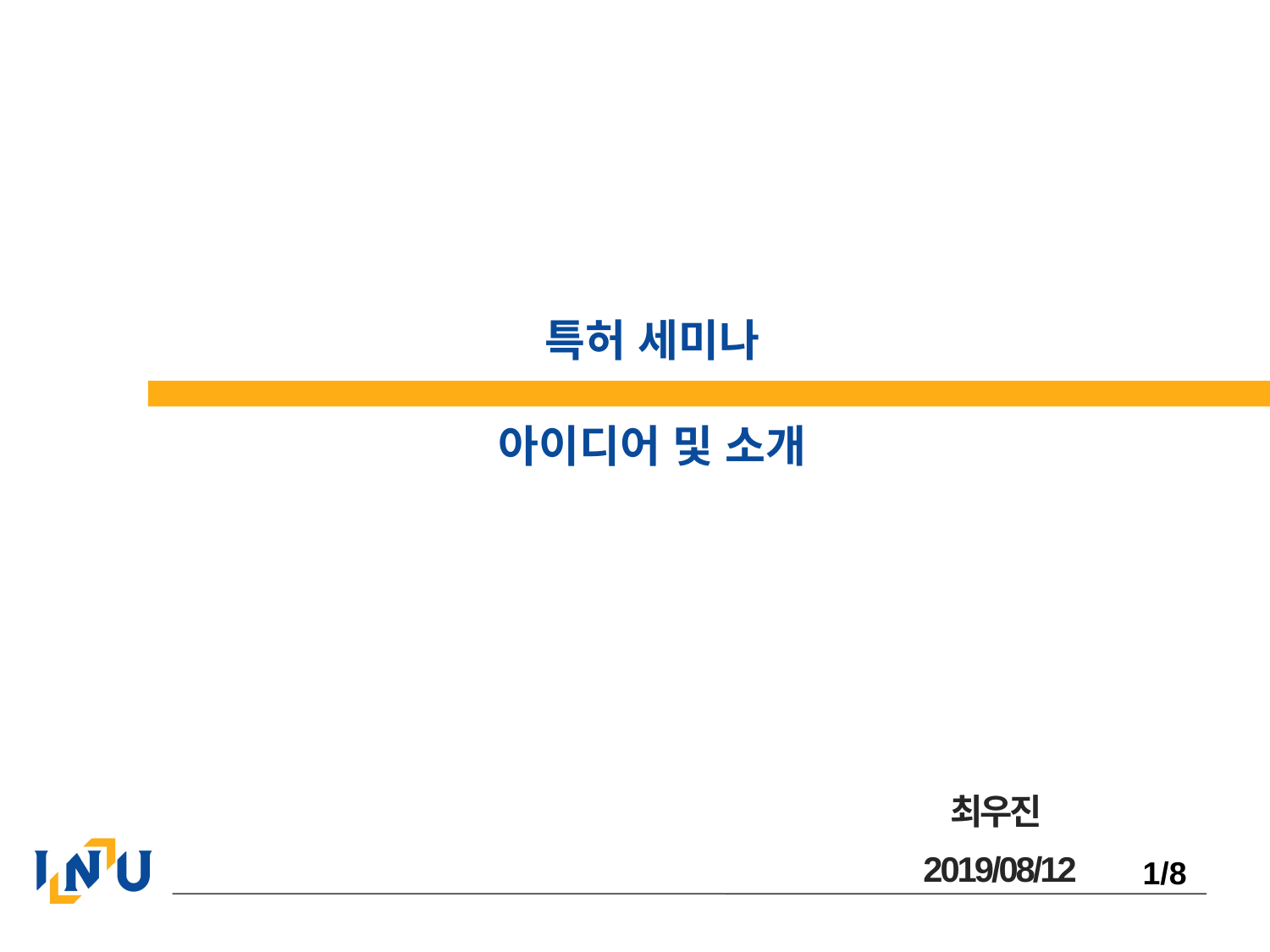

# 특허 세미나 아이디어 및 소개
최우진
2019/08/12